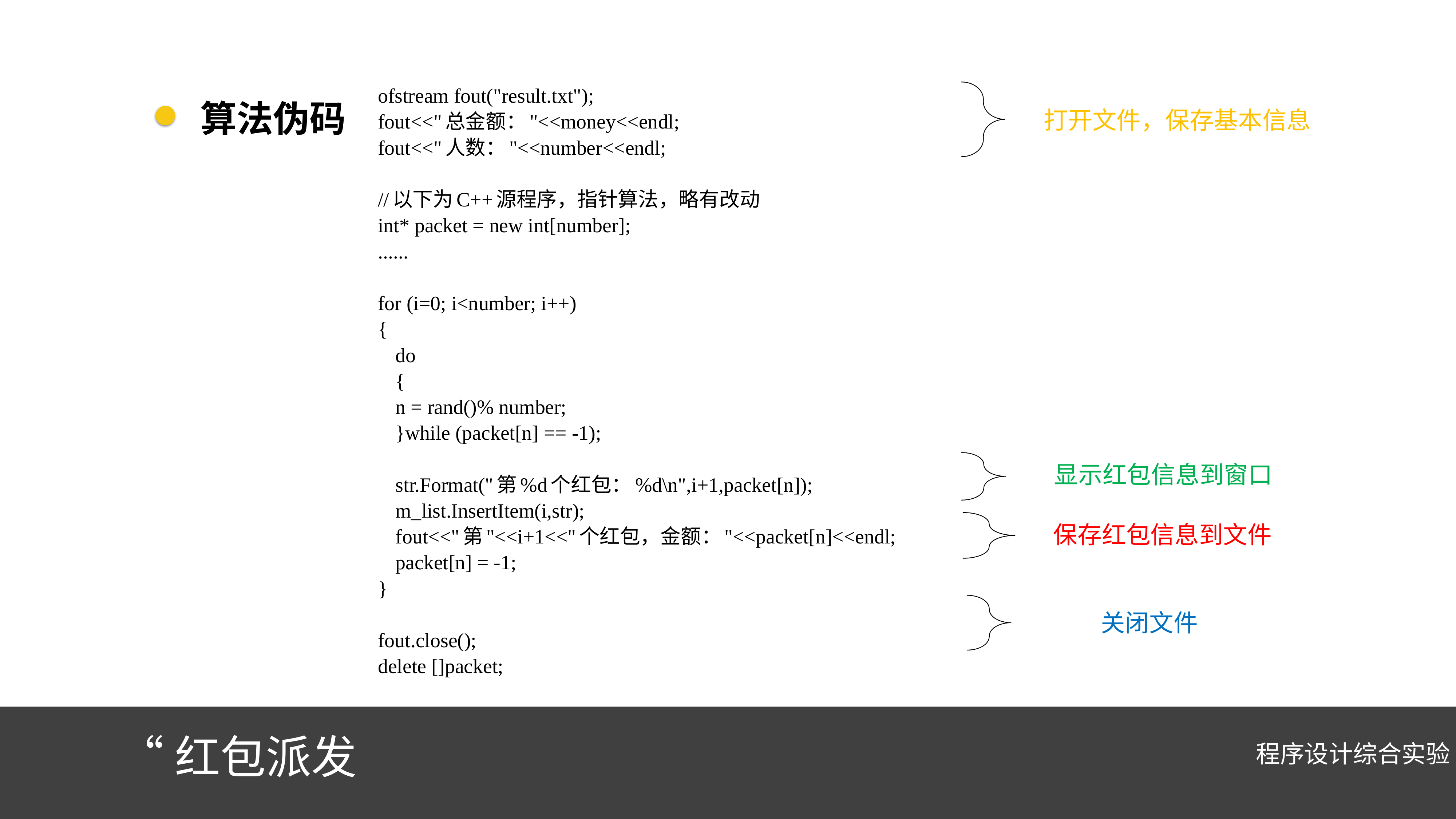

打开文件，保存基本信息
ofstream fout("result.txt");
fout<<"总金额："<<money<<endl;
fout<<"人数："<<number<<endl;

//以下为C++源程序，指针算法，略有改动
int* packet = new int[number];
......

for (i=0; i<number; i++)
{
	do
	{
		n = rand()% number;
	}while (packet[n] == -1);

	str.Format("第%d个红包：%d\n",i+1,packet[n]);
	m_list.InsertItem(i,str);
	fout<<"第"<<i+1<<"个红包，金额："<<packet[n]<<endl;
	packet[n] = -1;
}

fout.close();
delete []packet;

显示红包信息到窗口

保存红包信息到文件
算法伪码

关闭文件
“红包派发